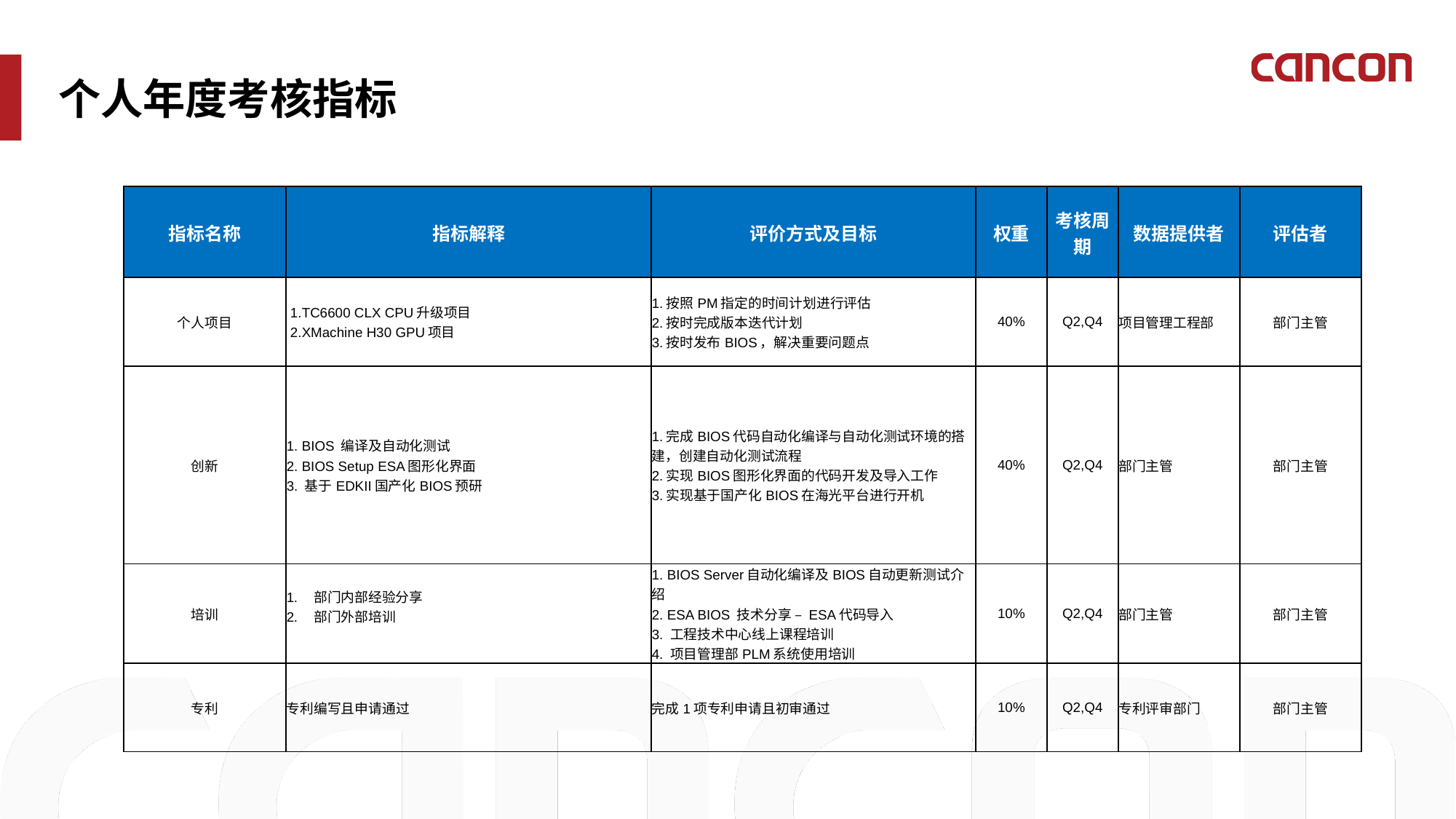

个人年度考核指标
| 指标名称 | 指标解释 | 评价方式及目标 | 权重 | 考核周期 | 数据提供者 | 评估者 |
| --- | --- | --- | --- | --- | --- | --- |
| 个人项目 | 1.TC6600 CLX CPU升级项目 2.XMachine H30 GPU项目 | 1.按照PM指定的时间计划进行评估 2.按时完成版本迭代计划 3.按时发布BIOS，解决重要问题点 | 40% | Q2,Q4 | 项目管理工程部 | 部门主管 |
| 创新 | 1. BIOS 编译及自动化测试 2. BIOS Setup ESA图形化界面 3. 基于EDKII国产化BIOS预研 | 1.完成BIOS代码自动化编译与自动化测试环境的搭建，创建自动化测试流程 2.实现BIOS图形化界面的代码开发及导入工作 3.实现基于国产化BIOS在海光平台进行开机 | 40% | Q2,Q4 | 部门主管 | 部门主管 |
| 培训 | 部门内部经验分享 部门外部培训 | 1. BIOS Server自动化编译及BIOS自动更新测试介绍 2. ESA BIOS 技术分享 – ESA代码导入 3. 工程技术中心线上课程培训 4. 项目管理部PLM系统使用培训 | 10% | Q2,Q4 | 部门主管 | 部门主管 |
| 专利 | 专利编写且申请通过 | 完成1项专利申请且初审通过 | 10% | Q2,Q4 | 专利评审部门 | 部门主管 |